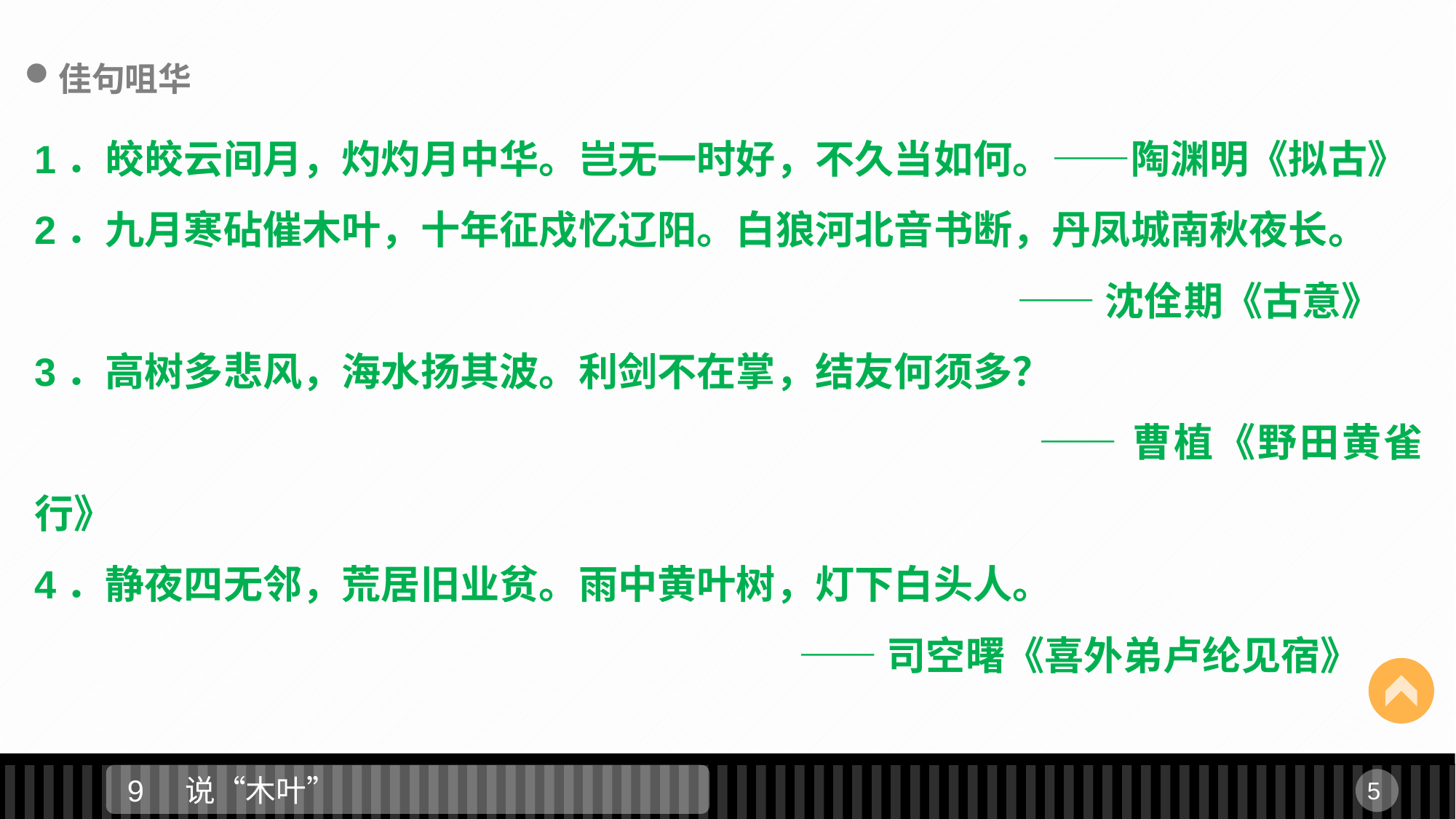

佳句咀华
1．皎皎云间月，灼灼月中华。岂无一时好，不久当如何。——陶渊明《拟古》
2．九月寒砧催木叶，十年征戍忆辽阳。白狼河北音书断，丹凤城南秋夜长。
									——沈佺期《古意》
3．高树多悲风，海水扬其波。利剑不在掌，结友何须多？
									——曹植《野田黄雀行》
4．静夜四无邻，荒居旧业贫。雨中黄叶树，灯下白头人。
							——司空曙《喜外弟卢纶见宿》